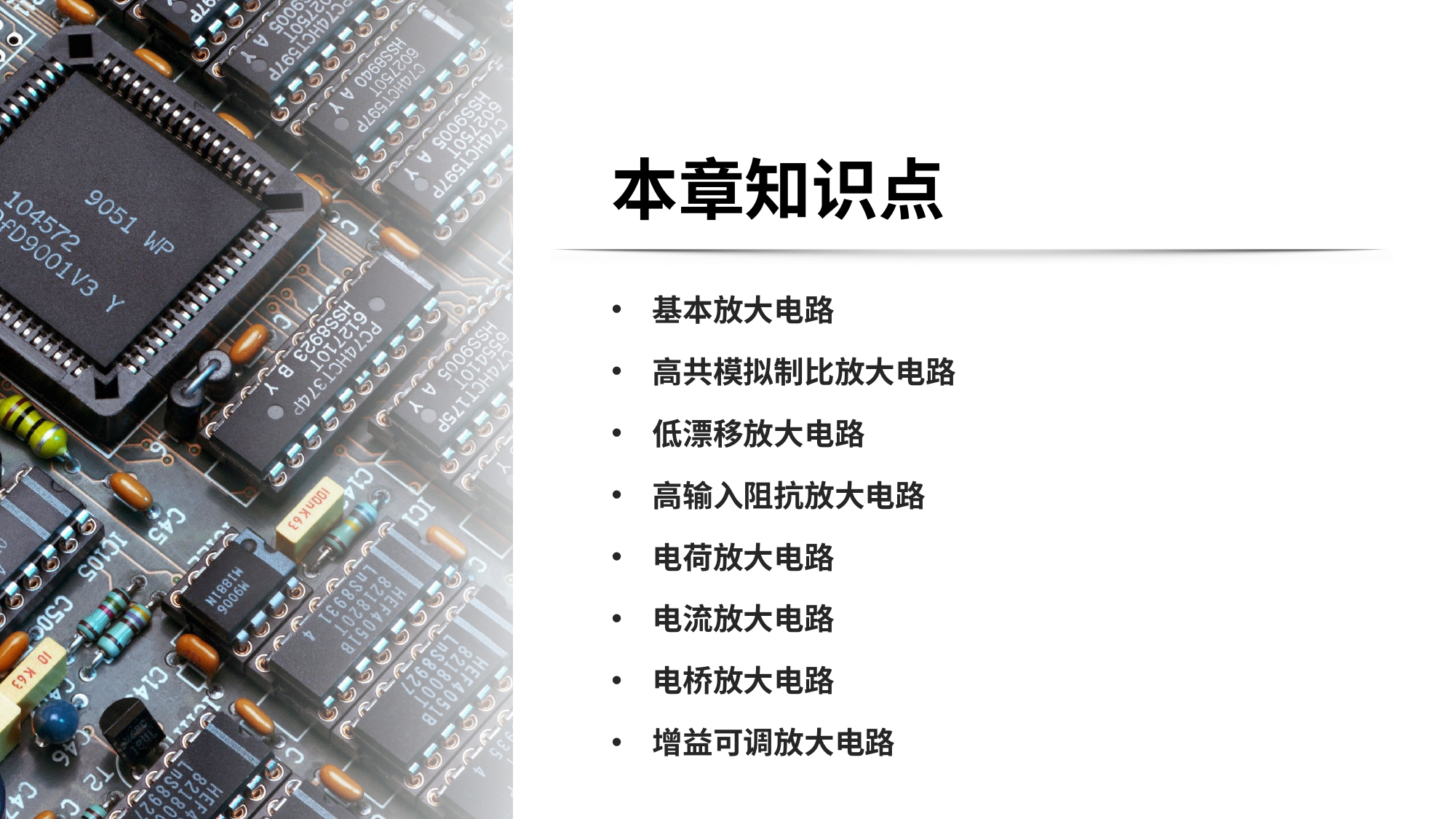

# 本章知识点
基本放大电路
高共模拟制比放大电路
低漂移放大电路
高输入阻抗放大电路
电荷放大电路
电流放大电路
电桥放大电路
增益可调放大电路